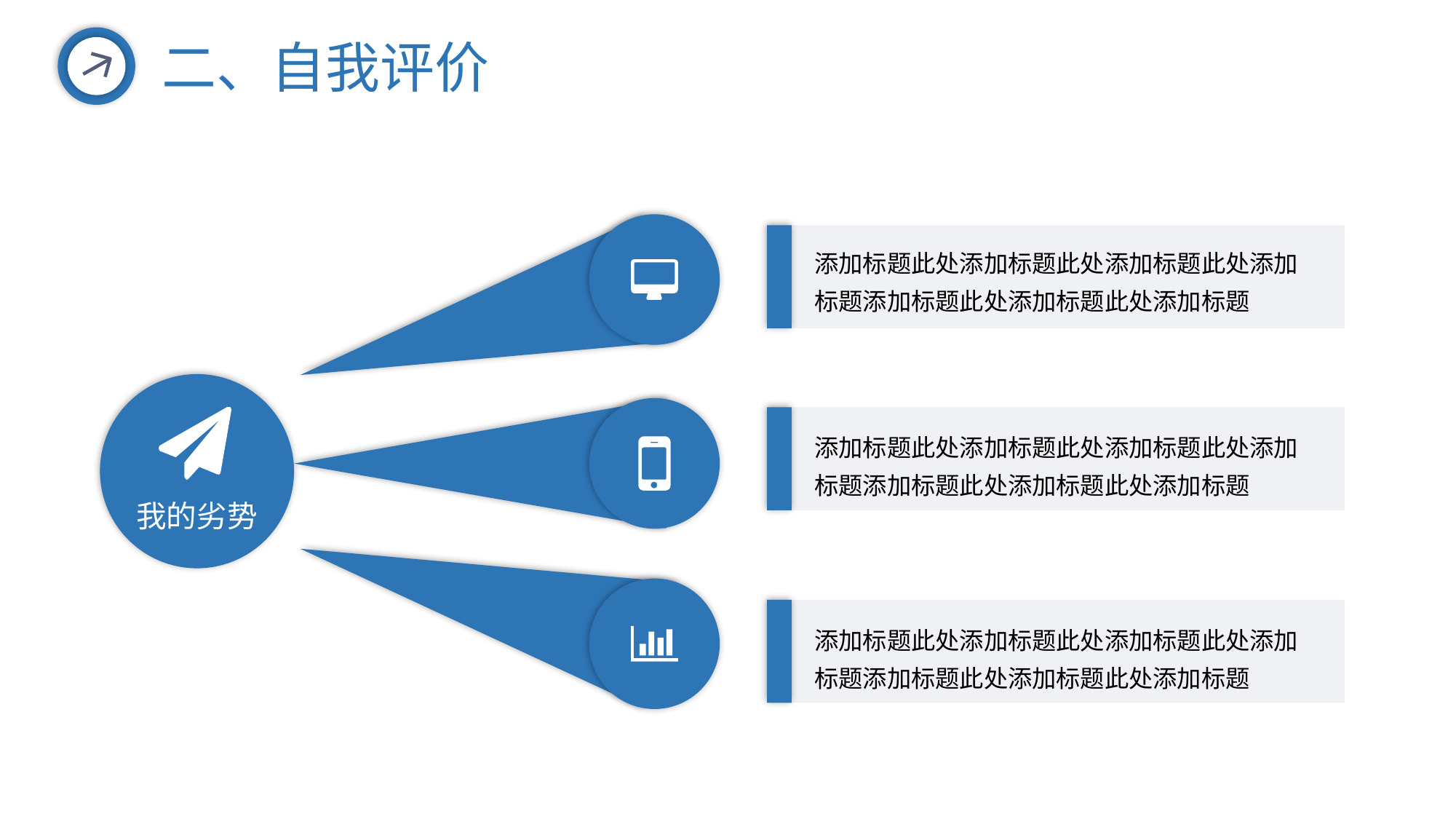

二、自我评价

添加标题此处添加标题此处添加标题此处添加标题添加标题此处添加标题此处添加标题

添加标题此处添加标题此处添加标题此处添加标题添加标题此处添加标题此处添加标题
我的劣势

添加标题此处添加标题此处添加标题此处添加标题添加标题此处添加标题此处添加标题